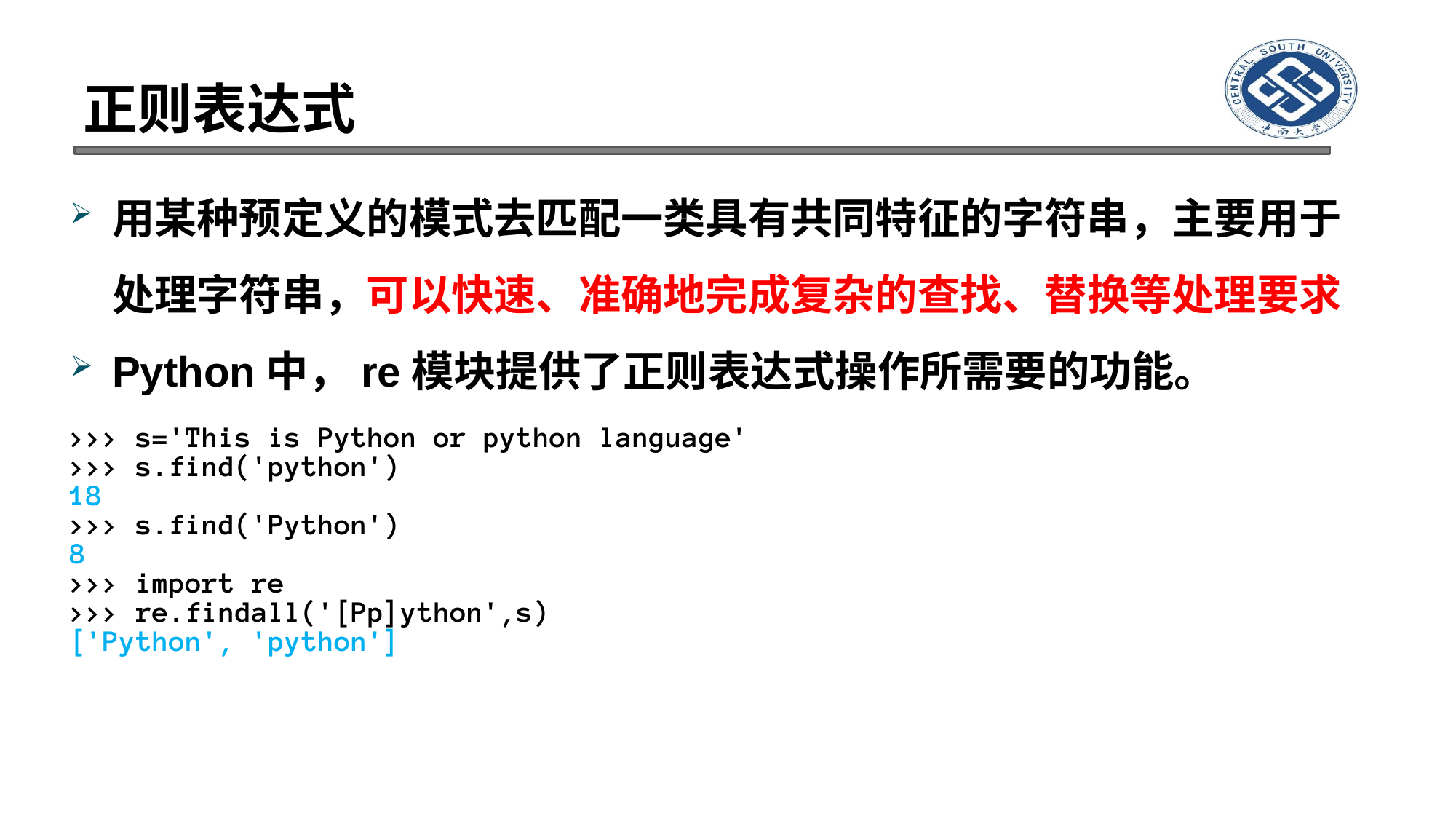

# 正则表达式
用某种预定义的模式去匹配一类具有共同特征的字符串，主要用于处理字符串，可以快速、准确地完成复杂的查找、替换等处理要求
Python中，re模块提供了正则表达式操作所需要的功能。

>>> s='This is Python or python language'
>>> s.find('python')
18
>>> s.find('Python')
8
>>> import re
>>> re.findall('[Pp]ython',s)
['Python', 'python']